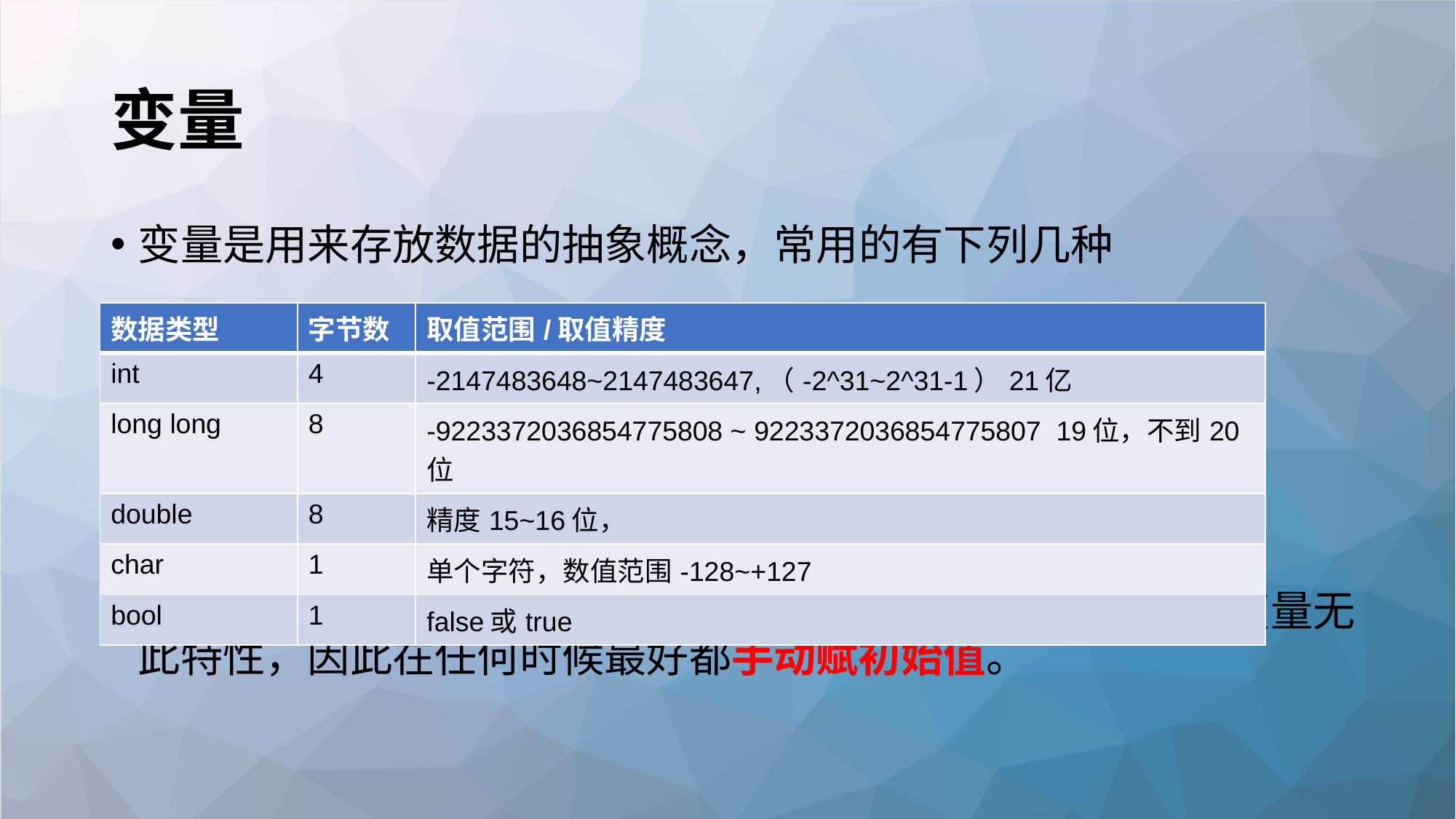

# 变量
变量是用来存放数据的抽象概念，常用的有下列几种

声明时没有初始化值的 全局变量 会被初始化为 0。而局部变量无此特性，因此在任何时候最好都手动赋初始值。

| 数据类型 | 字节数 | 取值范围/取值精度 |
| --- | --- | --- |
| int | 4 | -2147483648~2147483647,（-2^31~2^31-1）21亿 |
| long long | 8 | -9223372036854775808 ~ 9223372036854775807 19位，不到20位 |
| double | 8 | 精度15~16位， |
| char | 1 | 单个字符，数值范围-128~+127 |
| bool | 1 | false或true |